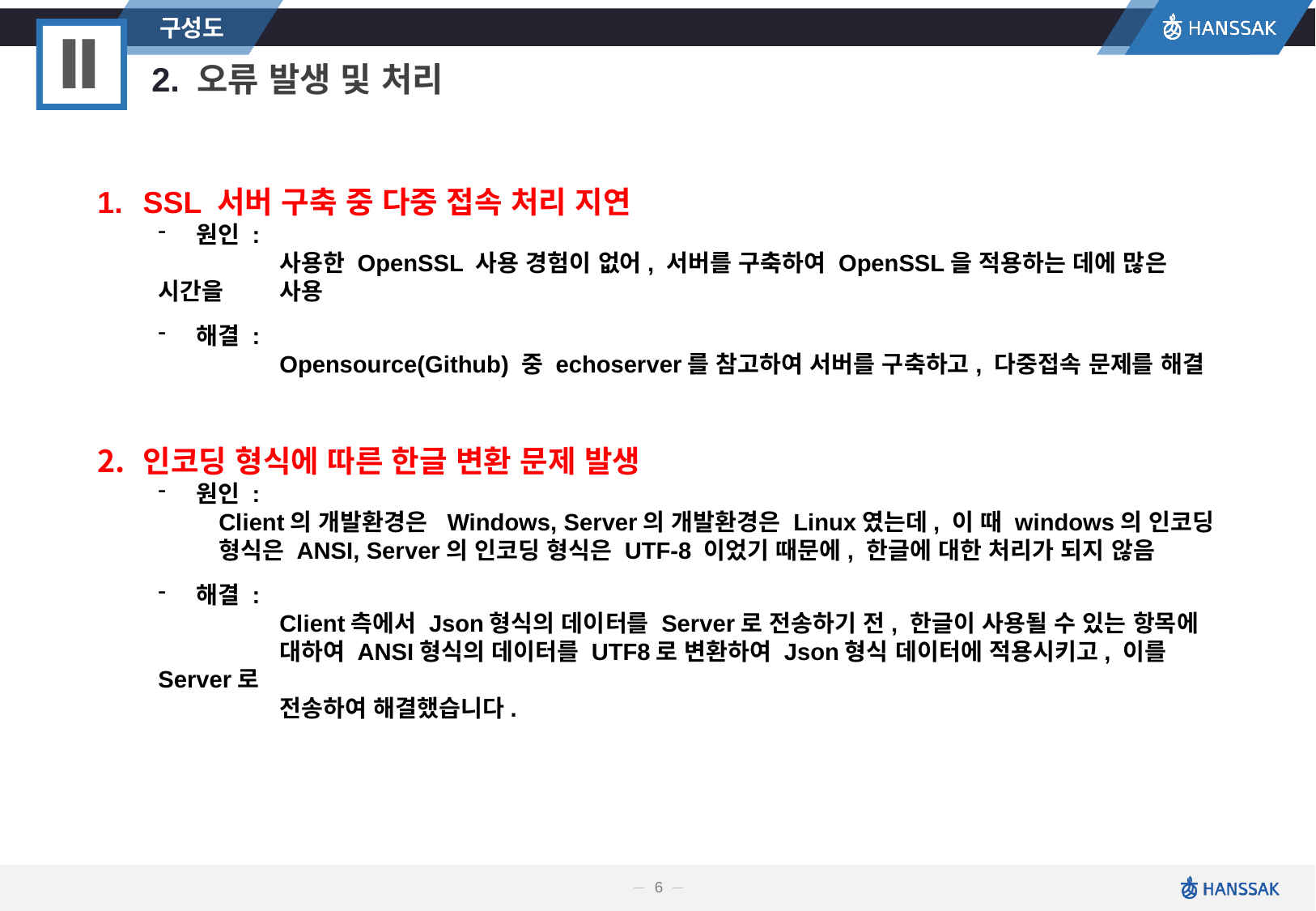

구성도

Ⅱ
2. 오류 발생 및 처리
SSL 서버 구축 중 다중 접속 처리 지연
원인 :
	사용한 OpenSSL 사용 경험이 없어, 서버를 구축하여 OpenSSL을 적용하는 데에 많은 시간을 	사용

해결 :
	Opensource(Github) 중 echoserver를 참고하여 서버를 구축하고, 다중접속 문제를 해결

인코딩 형식에 따른 한글 변환 문제 발생
원인 :
Client의 개발환경은  Windows, Server의 개발환경은 Linux였는데, 이 때 windows의 인코딩 형식은 ANSI, Server의 인코딩 형식은 UTF-8 이었기 때문에, 한글에 대한 처리가 되지 않음

해결 :
	Client측에서 Json형식의 데이터를 Server로 전송하기 전, 한글이 사용될 수 있는 항목에
	대하여 ANSI형식의 데이터를 UTF8로 변환하여 Json형식 데이터에 적용시키고, 이를 Server로
	전송하여 해결했습니다.